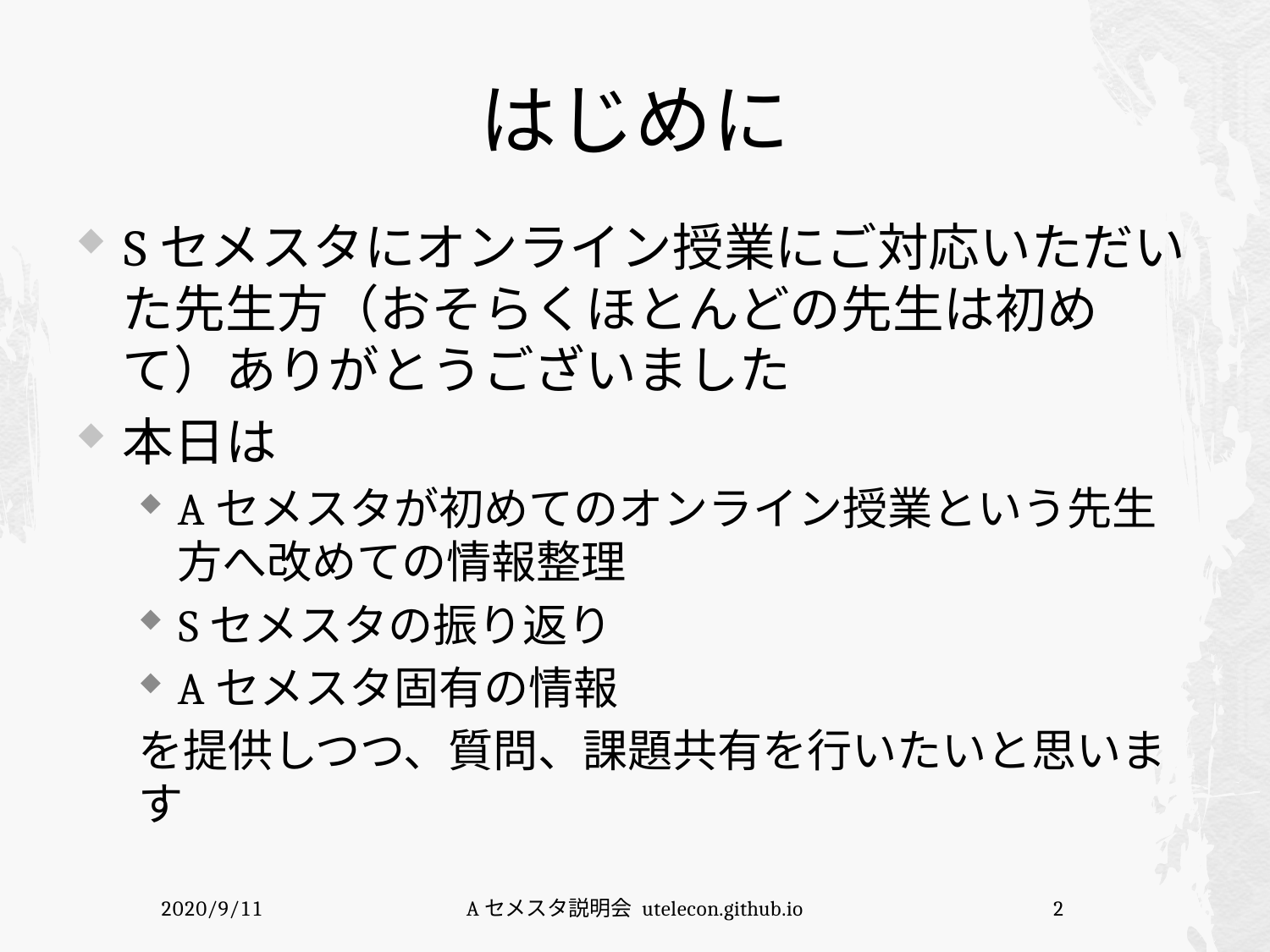

# はじめに
Sセメスタにオンライン授業にご対応いただいた先生方（おそらくほとんどの先生は初めて）ありがとうございました
本日は
Aセメスタが初めてのオンライン授業という先生方へ改めての情報整理
Sセメスタの振り返り
Aセメスタ固有の情報
を提供しつつ、質問、課題共有を行いたいと思います
2020/9/11
Aセメスタ説明会 utelecon.github.io
2